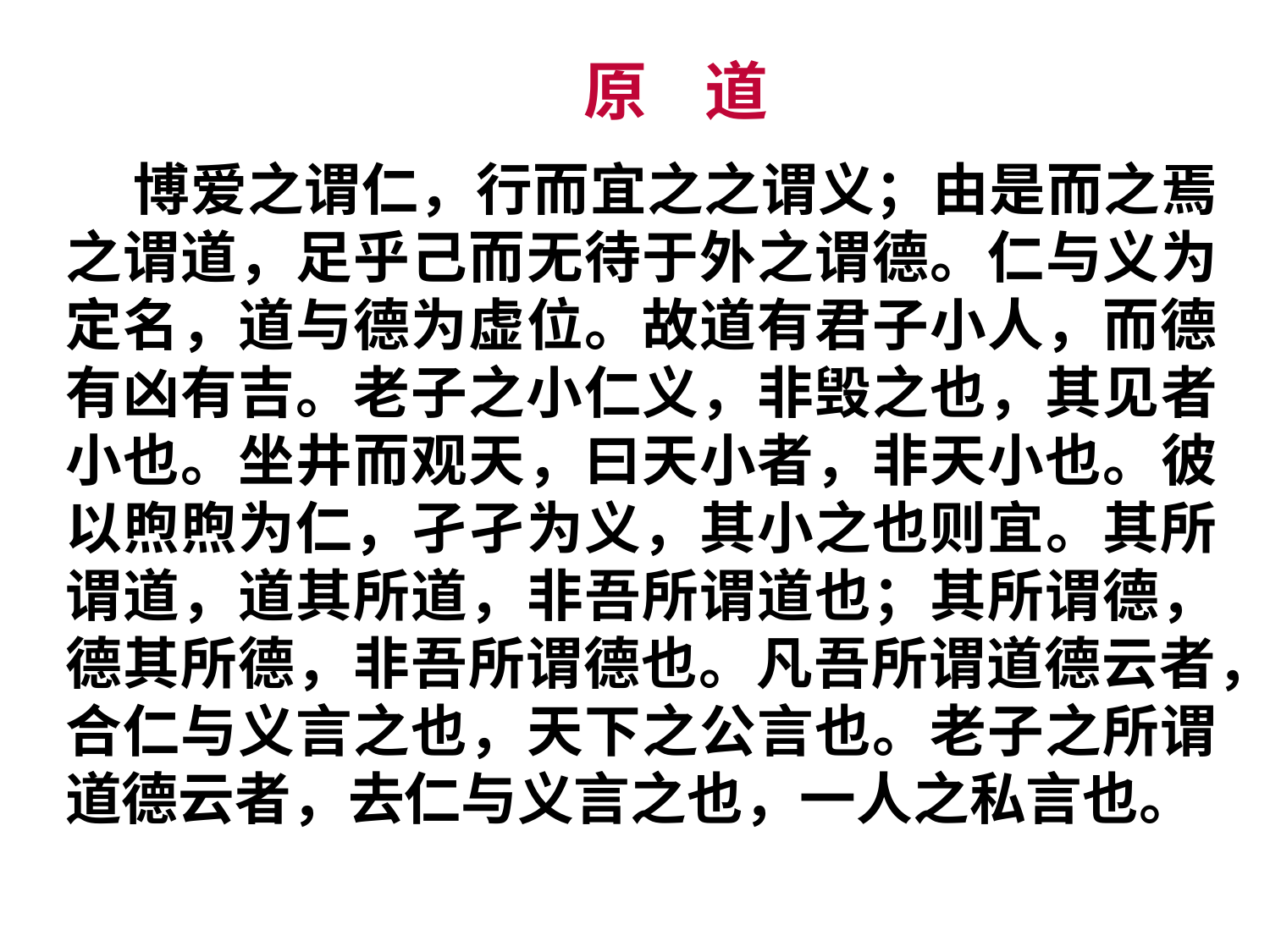

原    道
    博爱之谓仁，行而宜之之谓义；由是而之焉之谓道，足乎己而无待于外之谓德。仁与义为定名，道与德为虚位。故道有君子小人，而德有凶有吉。老子之小仁义，非毁之也，其见者小也。坐井而观天，曰天小者，非天小也。彼以煦煦为仁，孑孑为义，其小之也则宜。其所谓道，道其所道，非吾所谓道也；其所谓德，德其所德，非吾所谓德也。凡吾所谓道德云者，合仁与义言之也，天下之公言也。老子之所谓道德云者，去仁与义言之也，一人之私言也。